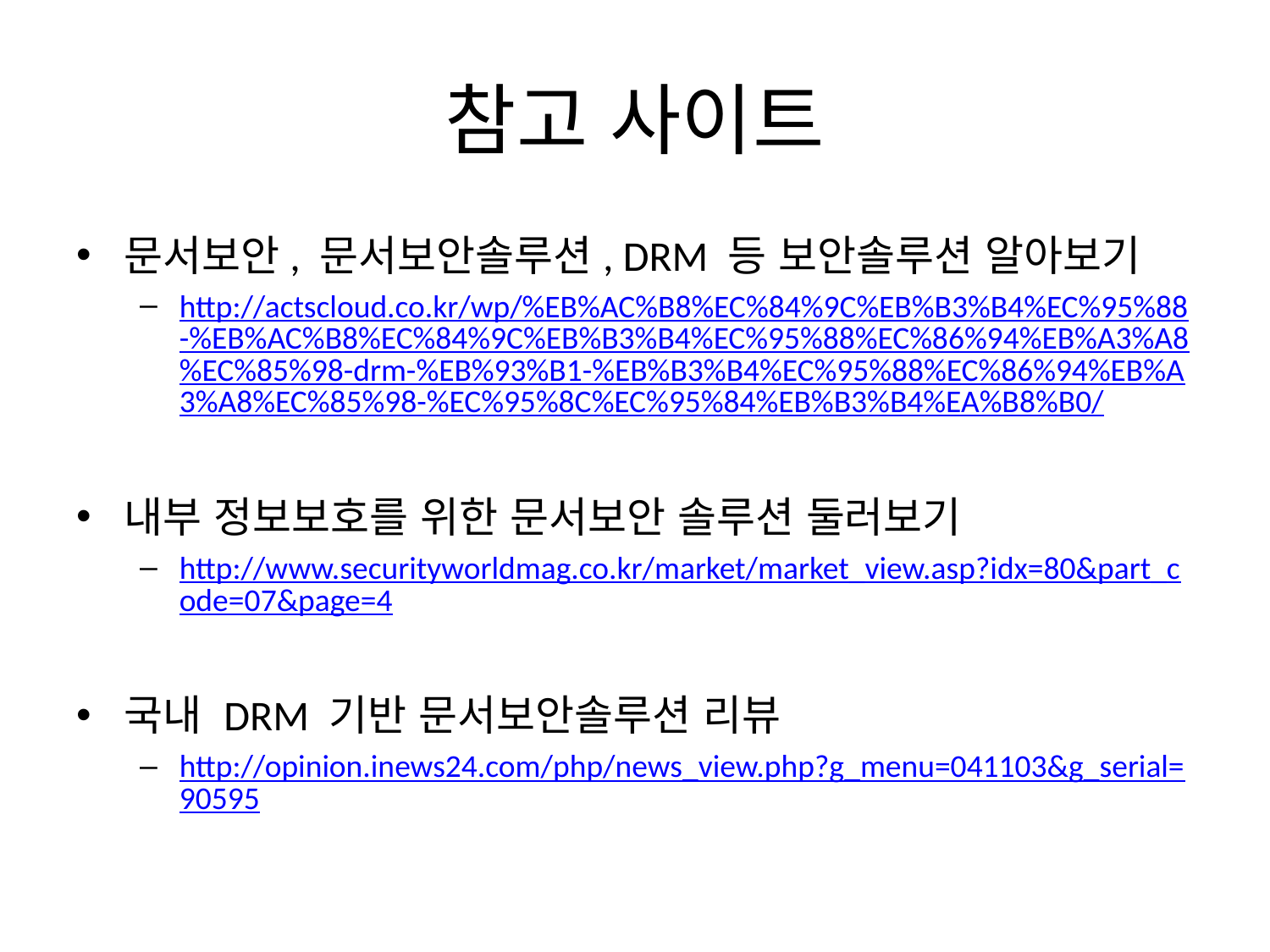

# 참고 사이트
문서보안, 문서보안솔루션, DRM 등 보안솔루션 알아보기
http://actscloud.co.kr/wp/%EB%AC%B8%EC%84%9C%EB%B3%B4%EC%95%88-%EB%AC%B8%EC%84%9C%EB%B3%B4%EC%95%88%EC%86%94%EB%A3%A8%EC%85%98-drm-%EB%93%B1-%EB%B3%B4%EC%95%88%EC%86%94%EB%A3%A8%EC%85%98-%EC%95%8C%EC%95%84%EB%B3%B4%EA%B8%B0/

내부 정보보호를 위한 문서보안 솔루션 둘러보기
http://www.securityworldmag.co.kr/market/market_view.asp?idx=80&part_code=07&page=4

국내 DRM 기반 문서보안솔루션 리뷰
http://opinion.inews24.com/php/news_view.php?g_menu=041103&g_serial=90595